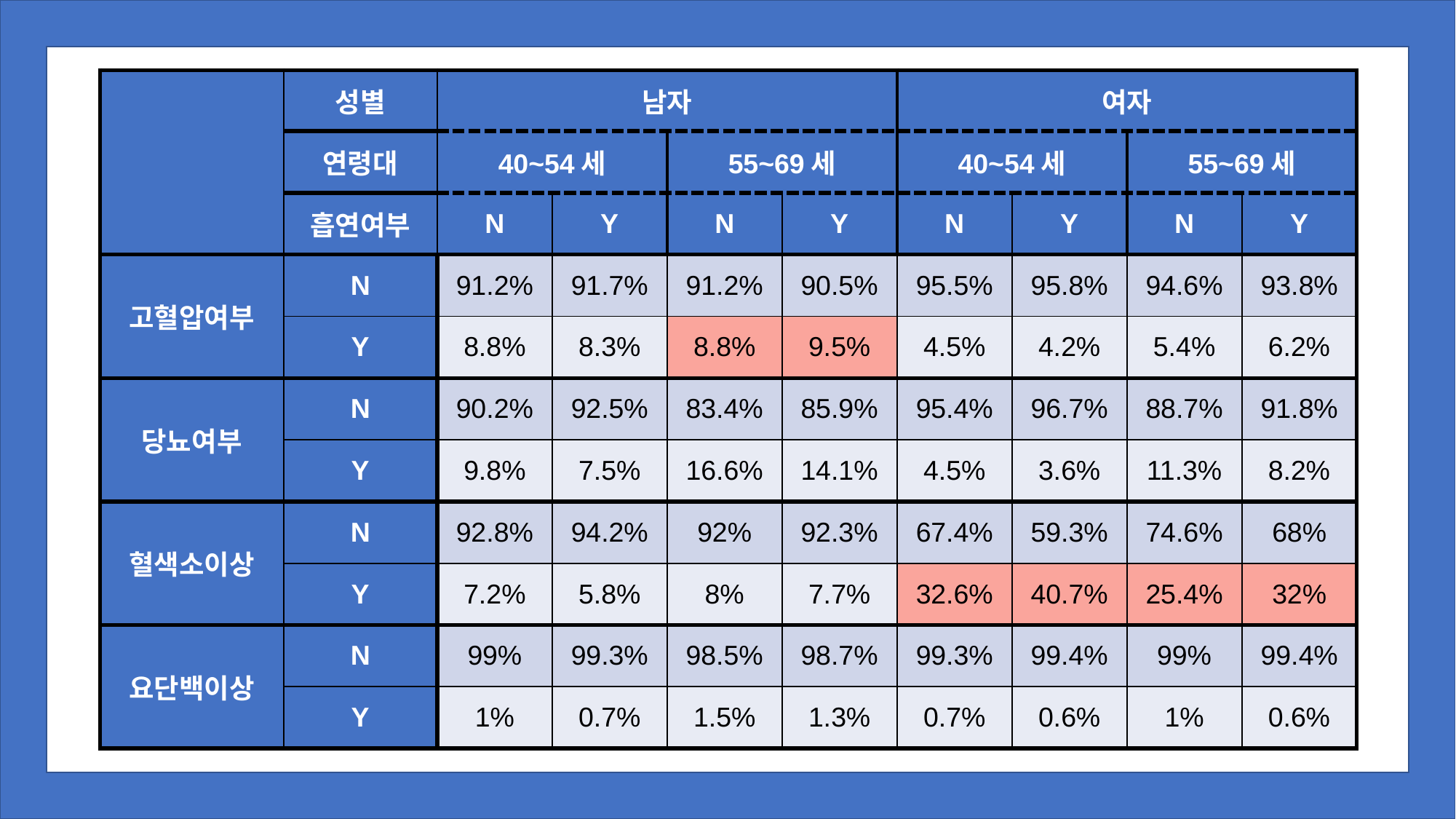

|  | 성별 | 남자 |  |  |  | 여자 |  |  |  |
| --- | --- | --- | --- | --- | --- | --- | --- | --- | --- |
|  | 연령대 | 40~54세 |  | 55~69세 |  | 40~54세 |  | 55~69세 |  |
|  | 흡연여부 | N | Y | N | Y | N | Y | N | Y |
| 고혈압여부 | N | 91.2% | 91.7% | 91.2% | 90.5% | 95.5% | 95.8% | 94.6% | 93.8% |
|  | Y | 8.8% | 8.3% | 8.8% | 9.5% | 4.5% | 4.2% | 5.4% | 6.2% |
| 당뇨여부 | N | 90.2% | 92.5% | 83.4% | 85.9% | 95.4% | 96.7% | 88.7% | 91.8% |
|  | Y | 9.8% | 7.5% | 16.6% | 14.1% | 4.5% | 3.6% | 11.3% | 8.2% |
| 혈색소이상 | N | 92.8% | 94.2% | 92% | 92.3% | 67.4% | 59.3% | 74.6% | 68% |
|  | Y | 7.2% | 5.8% | 8% | 7.7% | 32.6% | 40.7% | 25.4% | 32% |
| 요단백이상 | N | 99% | 99.3% | 98.5% | 98.7% | 99.3% | 99.4% | 99% | 99.4% |
|  | Y | 1% | 0.7% | 1.5% | 1.3% | 0.7% | 0.6% | 1% | 0.6% |